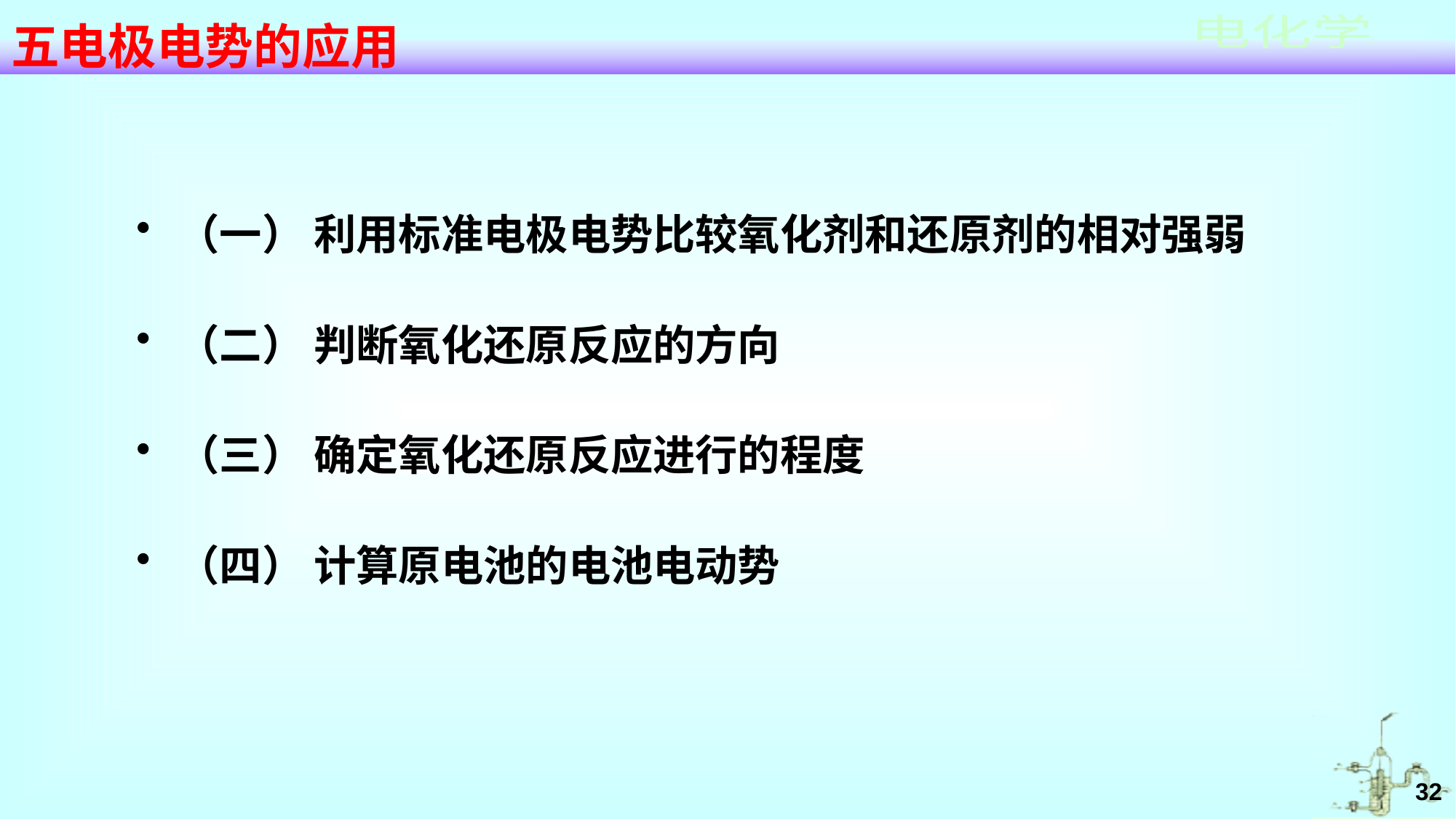

# 五电极电势的应用
（一） 利用标准电极电势比较氧化剂和还原剂的相对强弱
（二） 判断氧化还原反应的方向
（三） 确定氧化还原反应进行的程度
（四） 计算原电池的电池电动势
32